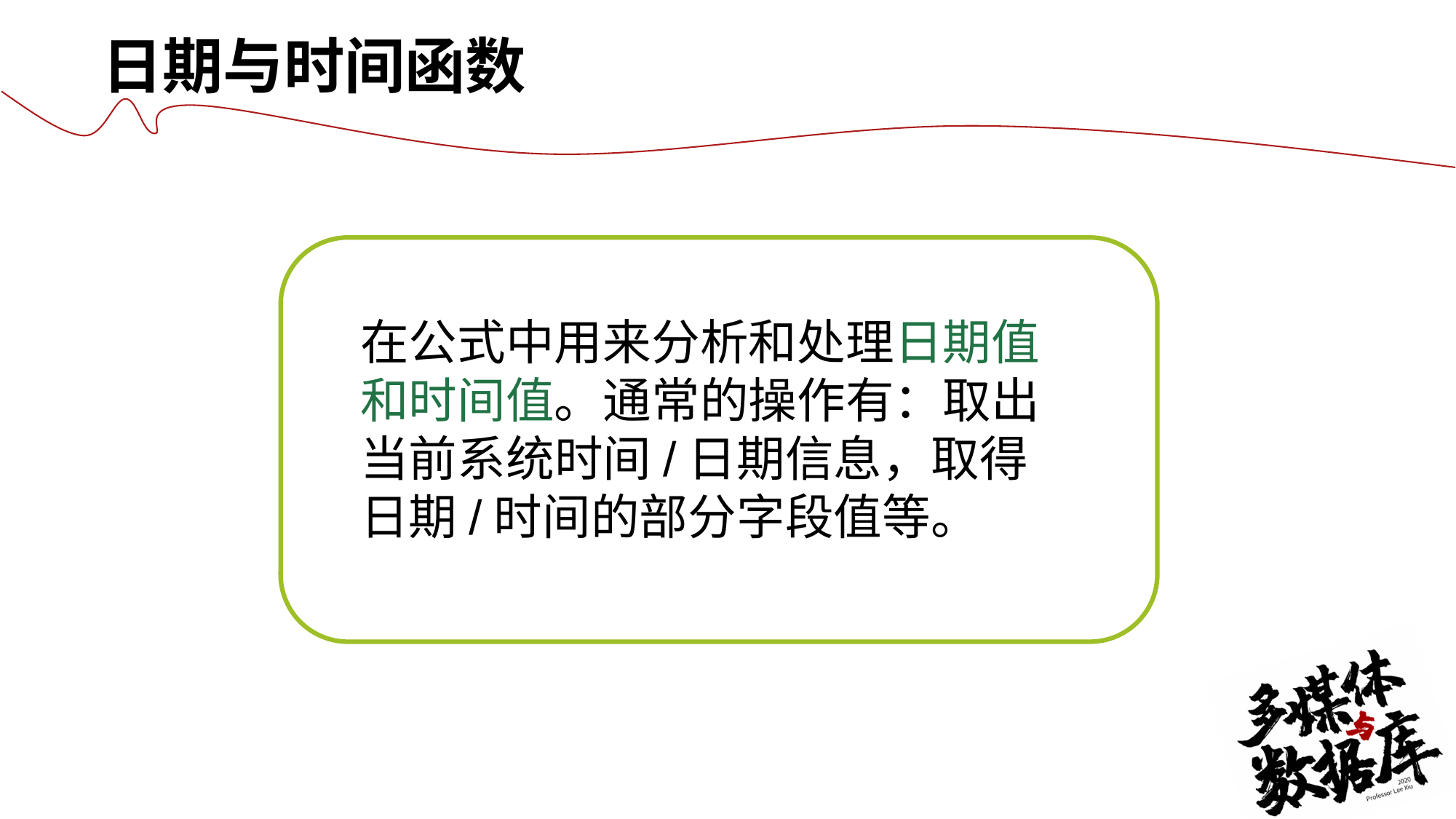

日期与时间函数

在公式中用来分析和处理日期值和时间值。通常的操作有：取出当前系统时间/日期信息，取得日期/时间的部分字段值等。